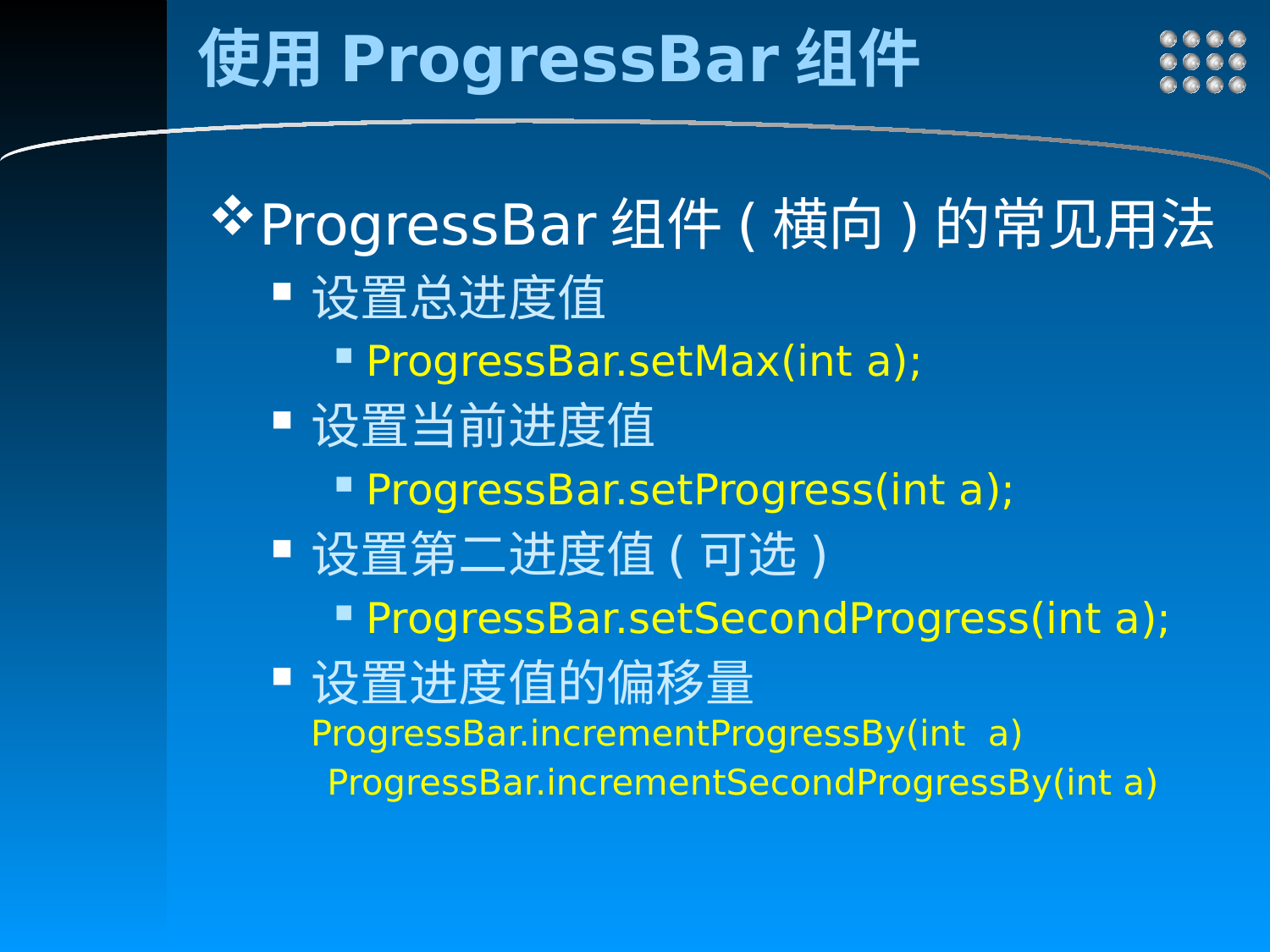

# 使用ProgressBar组件
ProgressBar组件(横向)的常见用法
设置总进度值
ProgressBar.setMax(int a);
设置当前进度值
ProgressBar.setProgress(int a);
设置第二进度值(可选)
ProgressBar.setSecondProgress(int a);
设置进度值的偏移量	ProgressBar.incrementProgressBy(int  a)
     ProgressBar.incrementSecondProgressBy(int a)